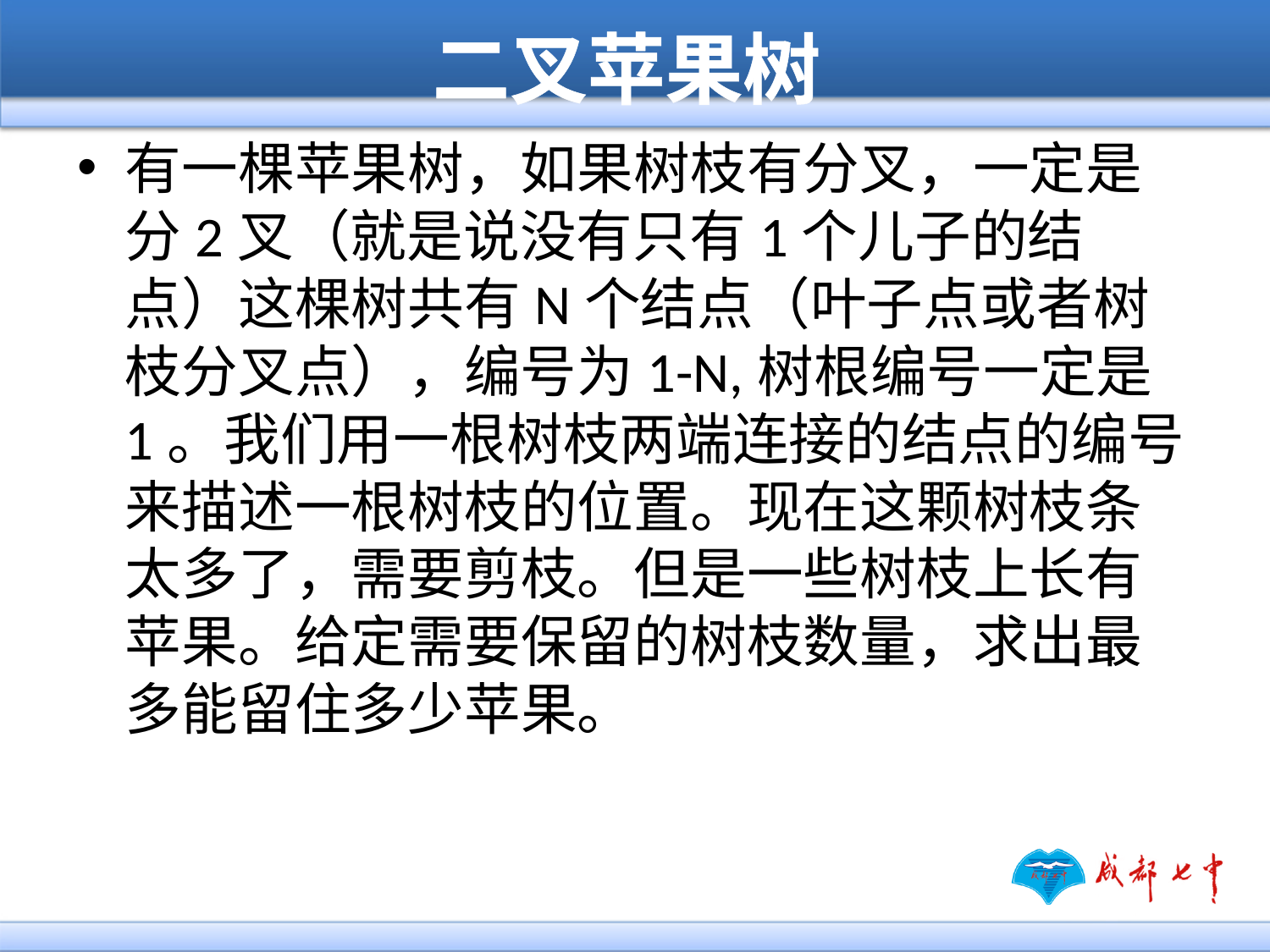

# 二叉苹果树
有一棵苹果树，如果树枝有分叉，一定是分2叉（就是说没有只有1个儿子的结点）这棵树共有N个结点（叶子点或者树枝分叉点），编号为1-N,树根编号一定是1。我们用一根树枝两端连接的结点的编号来描述一根树枝的位置。现在这颗树枝条太多了，需要剪枝。但是一些树枝上长有苹果。给定需要保留的树枝数量，求出最多能留住多少苹果。